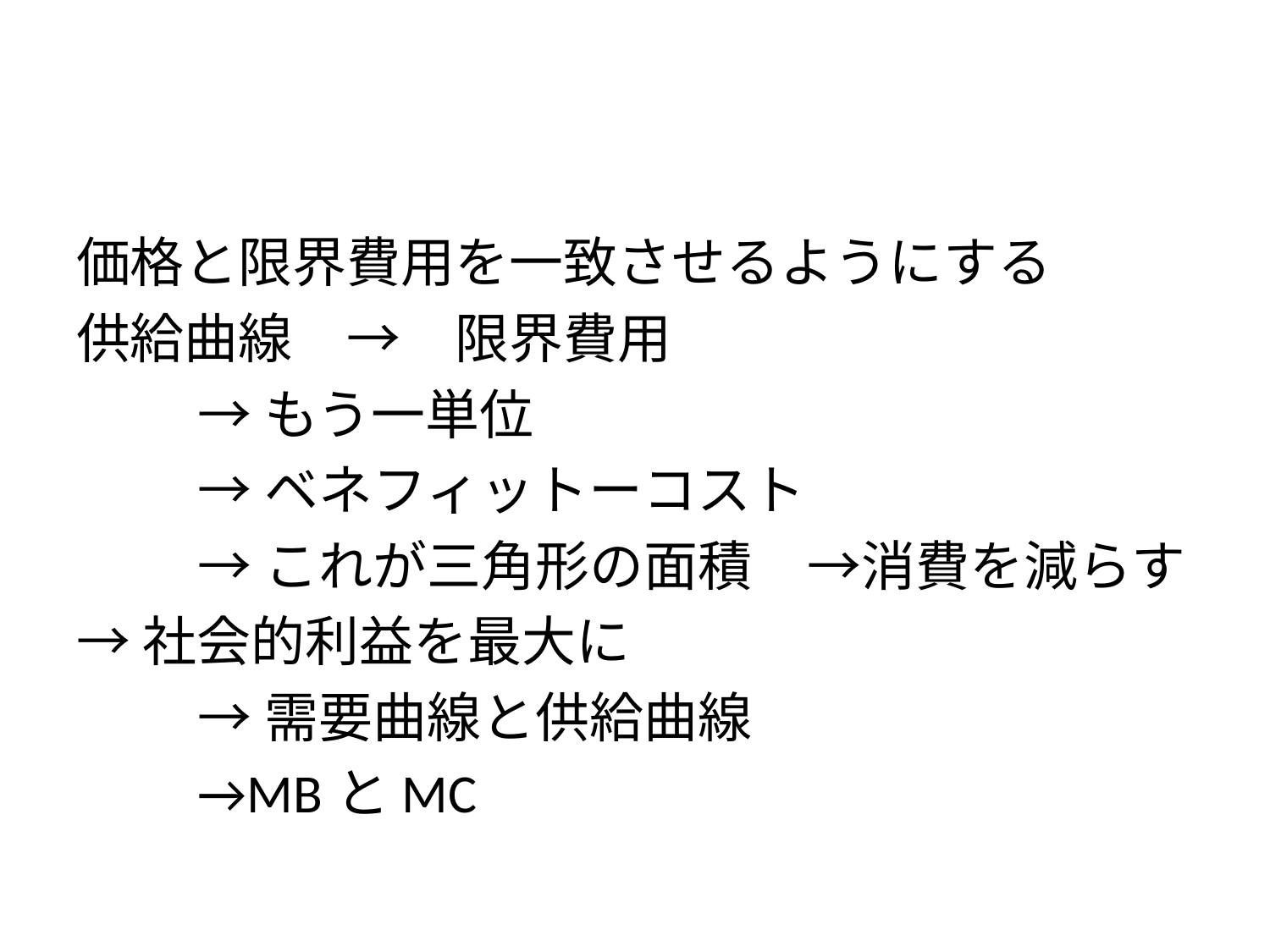

#
価格と限界費用を一致させるようにする
供給曲線　→　限界費用
	→もう一単位
		→ベネフィットーコスト
			→これが三角形の面積					→消費を減らす
→社会的利益を最大に
	→需要曲線と供給曲線
		→MBとMC